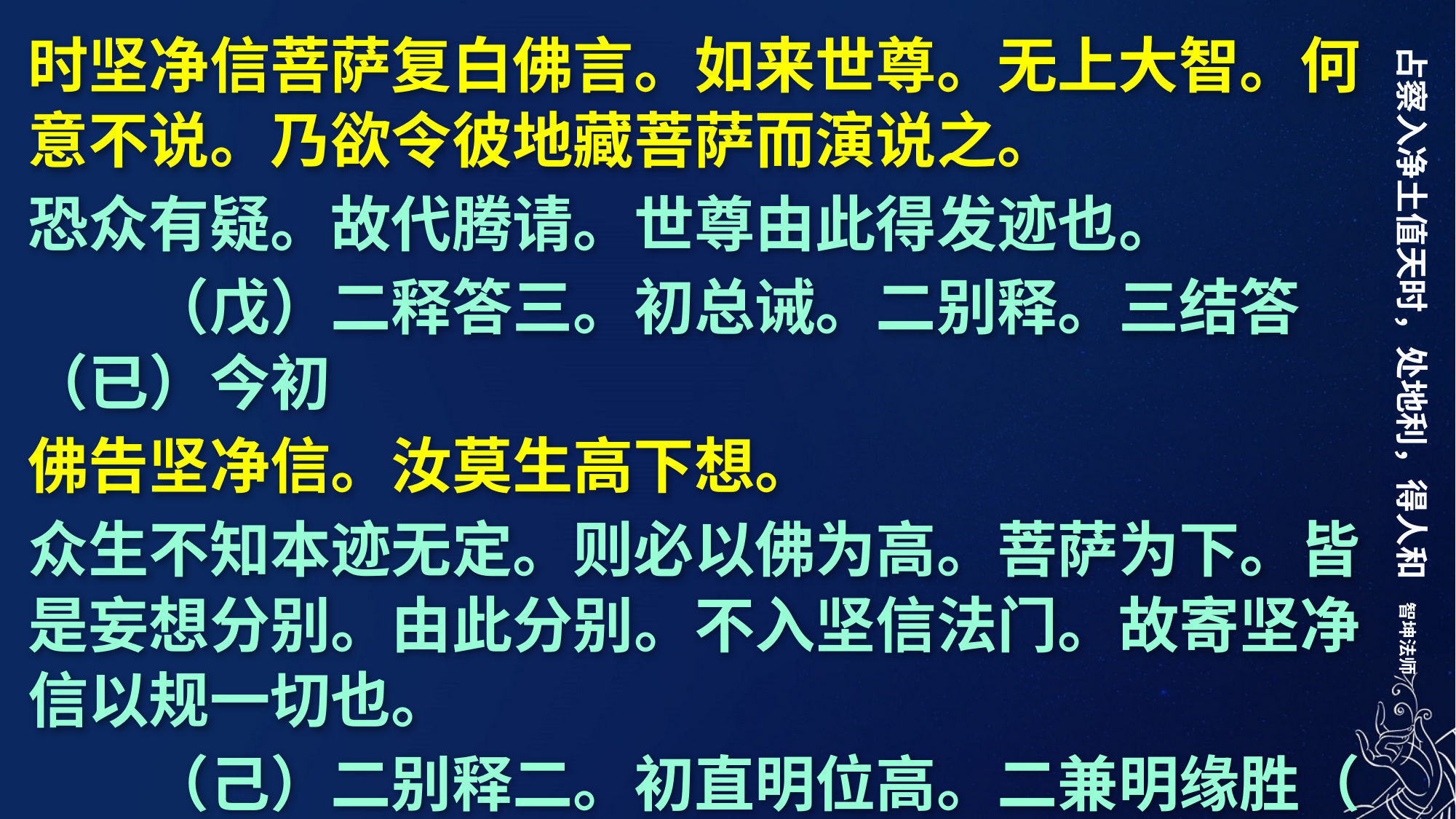

时坚净信菩萨复白佛言。如来世尊。无上大智。何意不说。乃欲令彼地藏菩萨而演说之。
恐众有疑。故代腾请。世尊由此得发迹也。
　　（戊）二释答三。初总诫。二别释。三结答（已）今初
佛告坚净信。汝莫生高下想。
众生不知本迹无定。则必以佛为高。菩萨为下。皆是妄想分别。由此分别。不入坚信法门。故寄坚净信以规一切也。
　　（己）二别释二。初直明位高。二兼明缘胜（